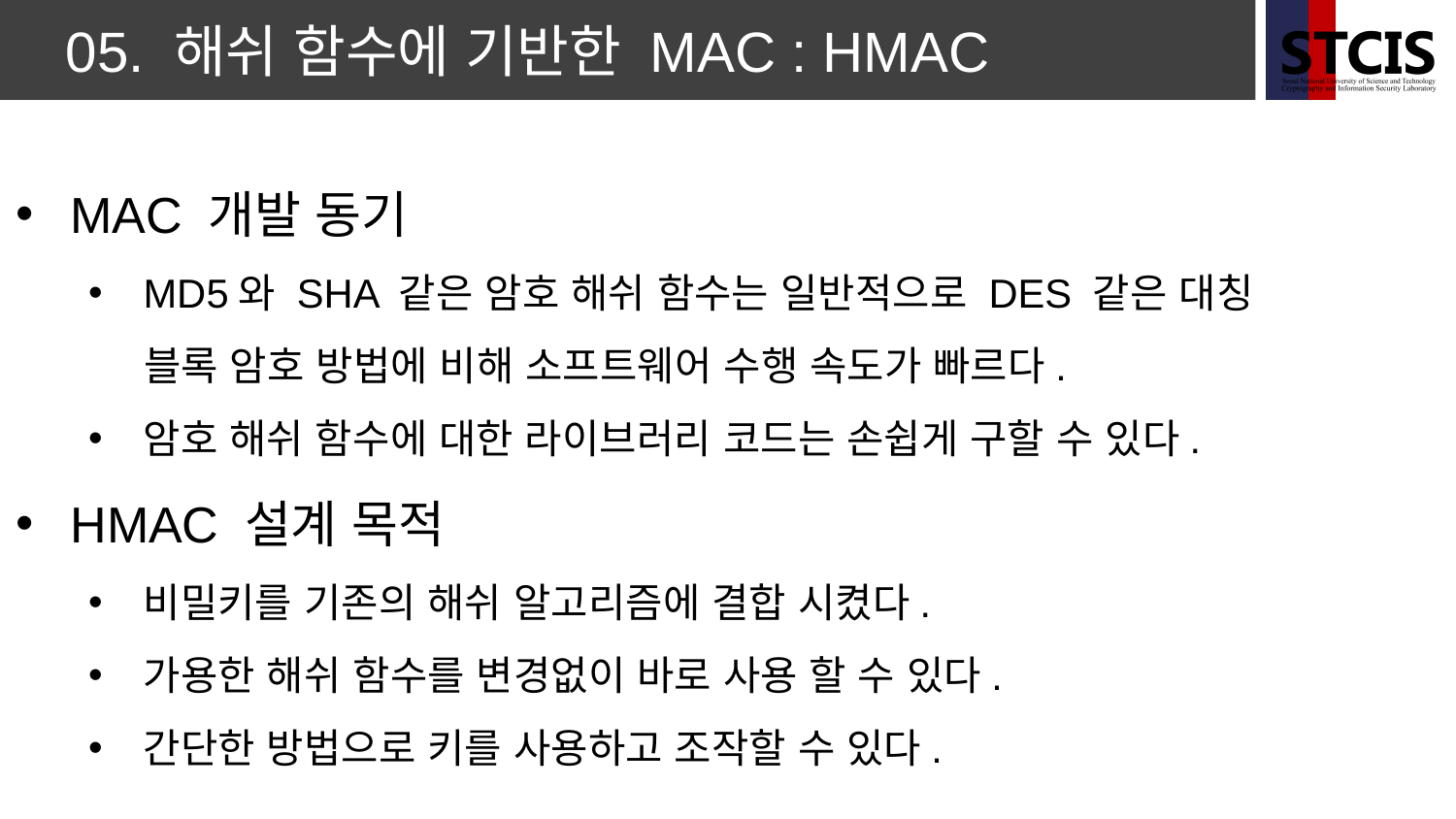

05. 해쉬 함수에 기반한 MAC : HMAC
MAC 개발 동기
MD5와 SHA 같은 암호 해쉬 함수는 일반적으로 DES 같은 대칭
    블록 암호 방법에 비해 소프트웨어 수행 속도가 빠르다.
암호 해쉬 함수에 대한 라이브러리 코드는 손쉽게 구할 수 있다.
HMAC 설계 목적
비밀키를 기존의 해쉬 알고리즘에 결합 시켰다.
가용한 해쉬 함수를 변경없이 바로 사용 할 수 있다.
간단한 방법으로 키를 사용하고 조작할 수 있다.